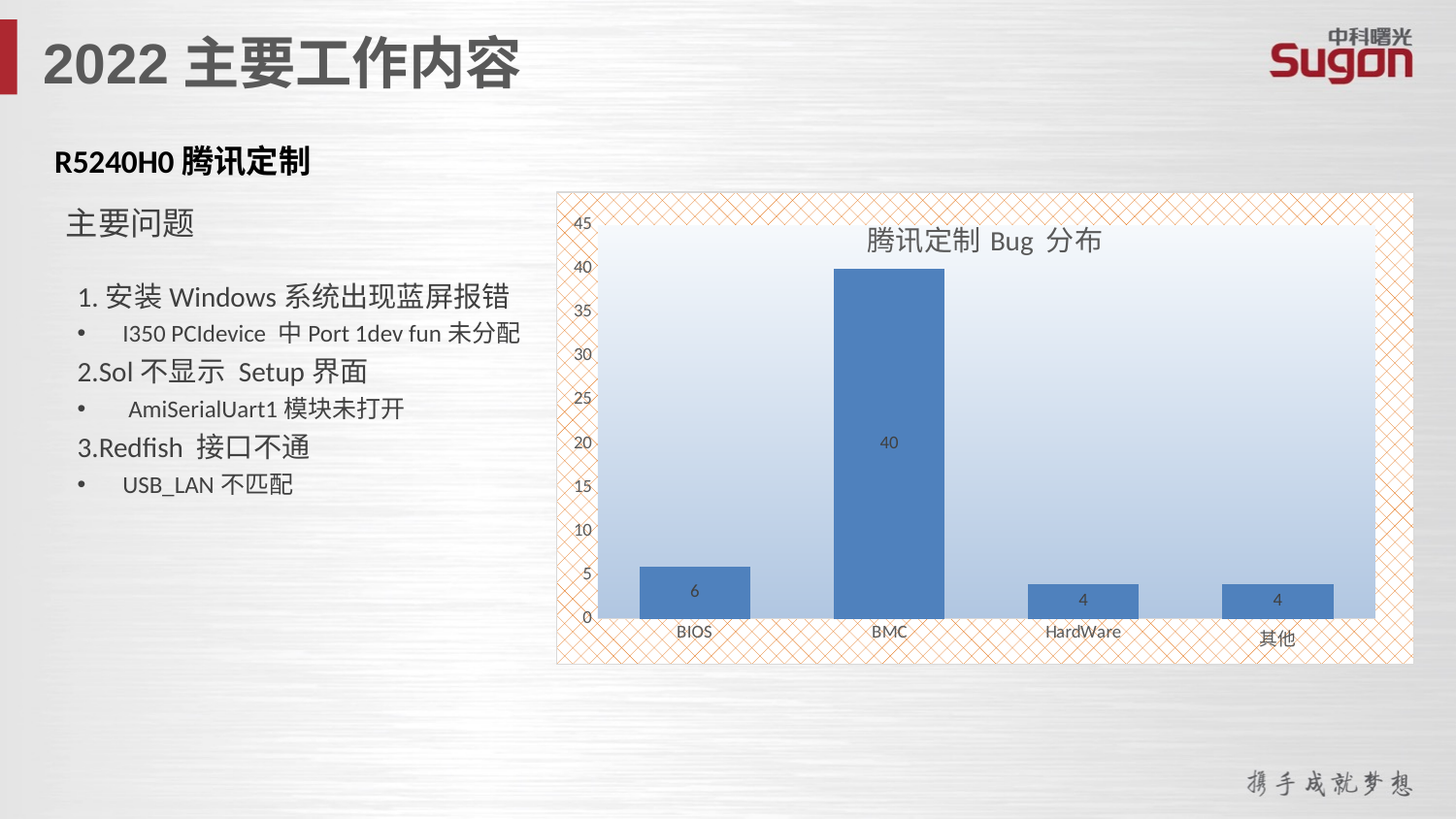

2022主要工作内容

R5240H0腾讯定制
主要问题

### Chart: 腾讯定制Bug 分布

| Category |  |
|---|---|
| BIOS | 6.0 |
| BMC | 40.0 |
| HardWare | 4.0 |
| 其他 | 4.0 |
1.安装Windows系统出现蓝屏报错
I350 PCIdevice 中Port 1dev fun未分配
2.Sol不显示 Setup界面
 AmiSerialUart1模块未打开
3.Redfish 接口不通
USB_LAN不匹配